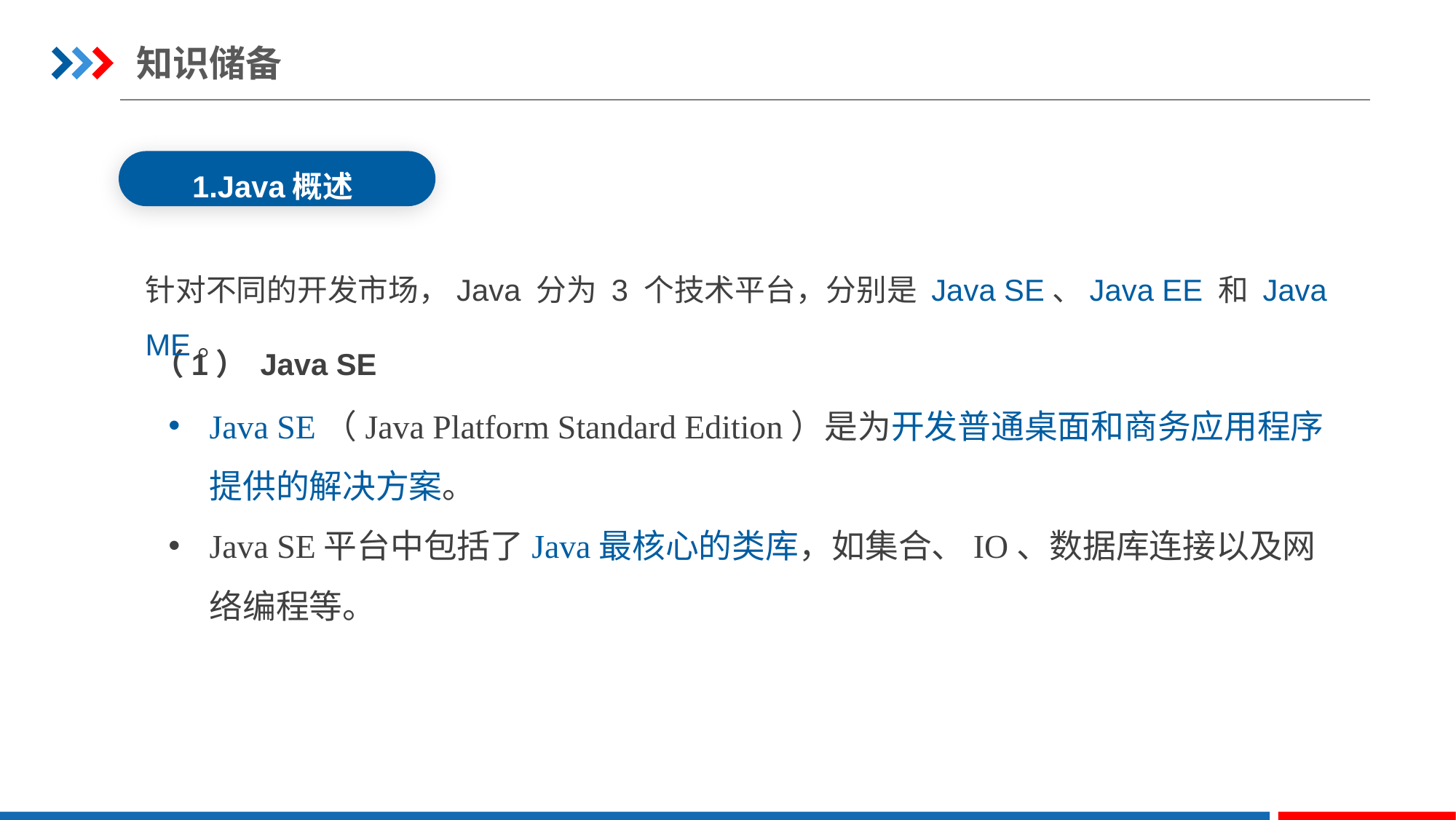

知识储备
1.Java概述

1.继承的概念
1.
针对不同的开发市场，Java 分为 3 个技术平台，分别是 Java SE、Java EE 和 Java ME。
（1） Java SE
Java SE（Java Platform Standard Edition）是为开发普通桌面和商务应用程序提供的解决方案。
Java SE平台中包括了Java最核心的类库，如集合、IO、数据库连接以及网络编程等。